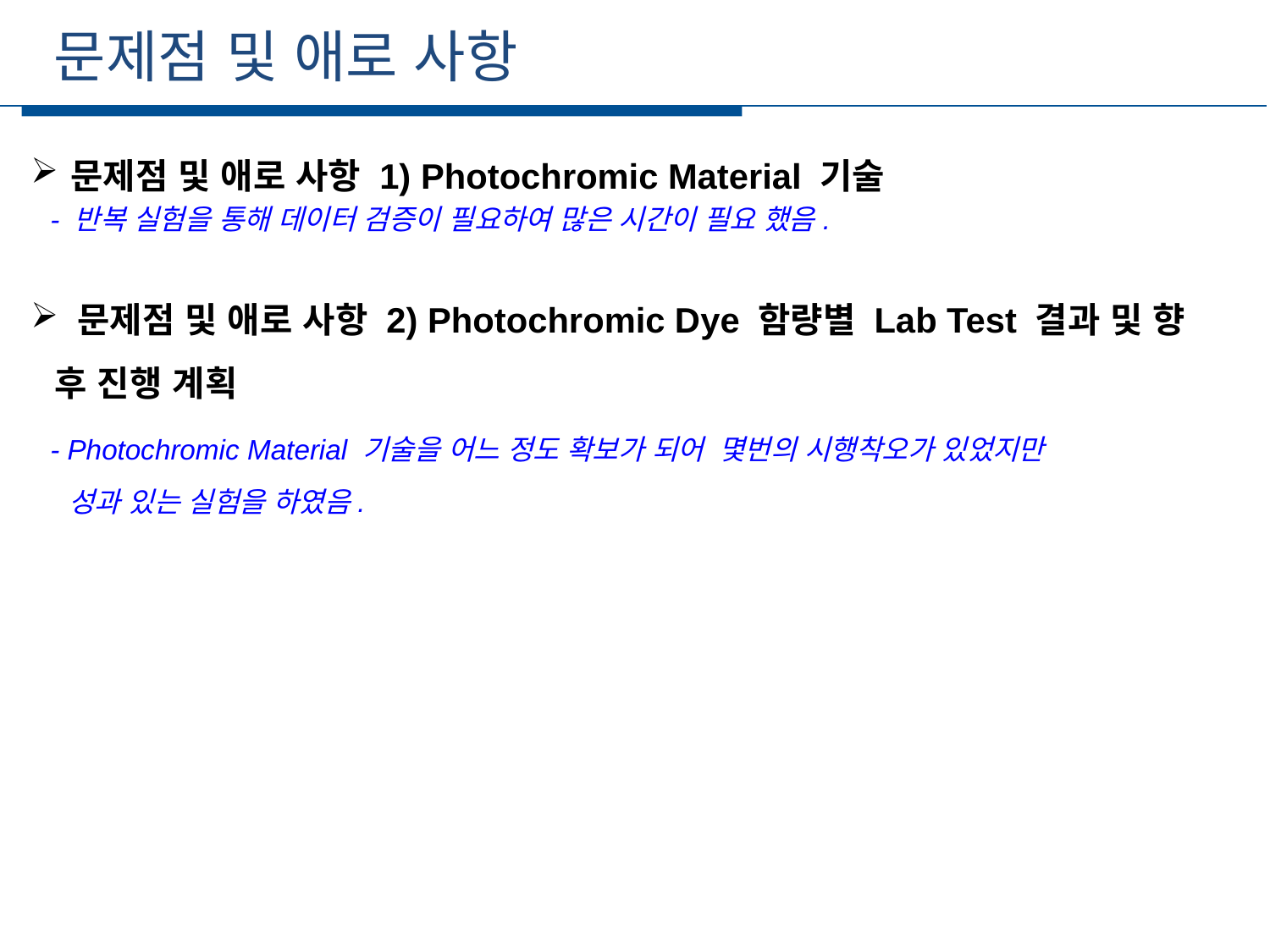

문제점 및 애로 사항
세부일정

문제점 및 애로 사항 1) Photochromic Material 기술
  - 반복 실험을 통해 데이터 검증이 필요하여 많은 시간이 필요 했음.

 문제점 및 애로 사항 2) Photochromic Dye 함량별 Lab Test 결과 및 향 후 진행 계획
  - Photochromic Material 기술을 어느 정도 확보가 되어  몇번의 시행착오가 있었지만
    성과 있는 실험을 하였음.